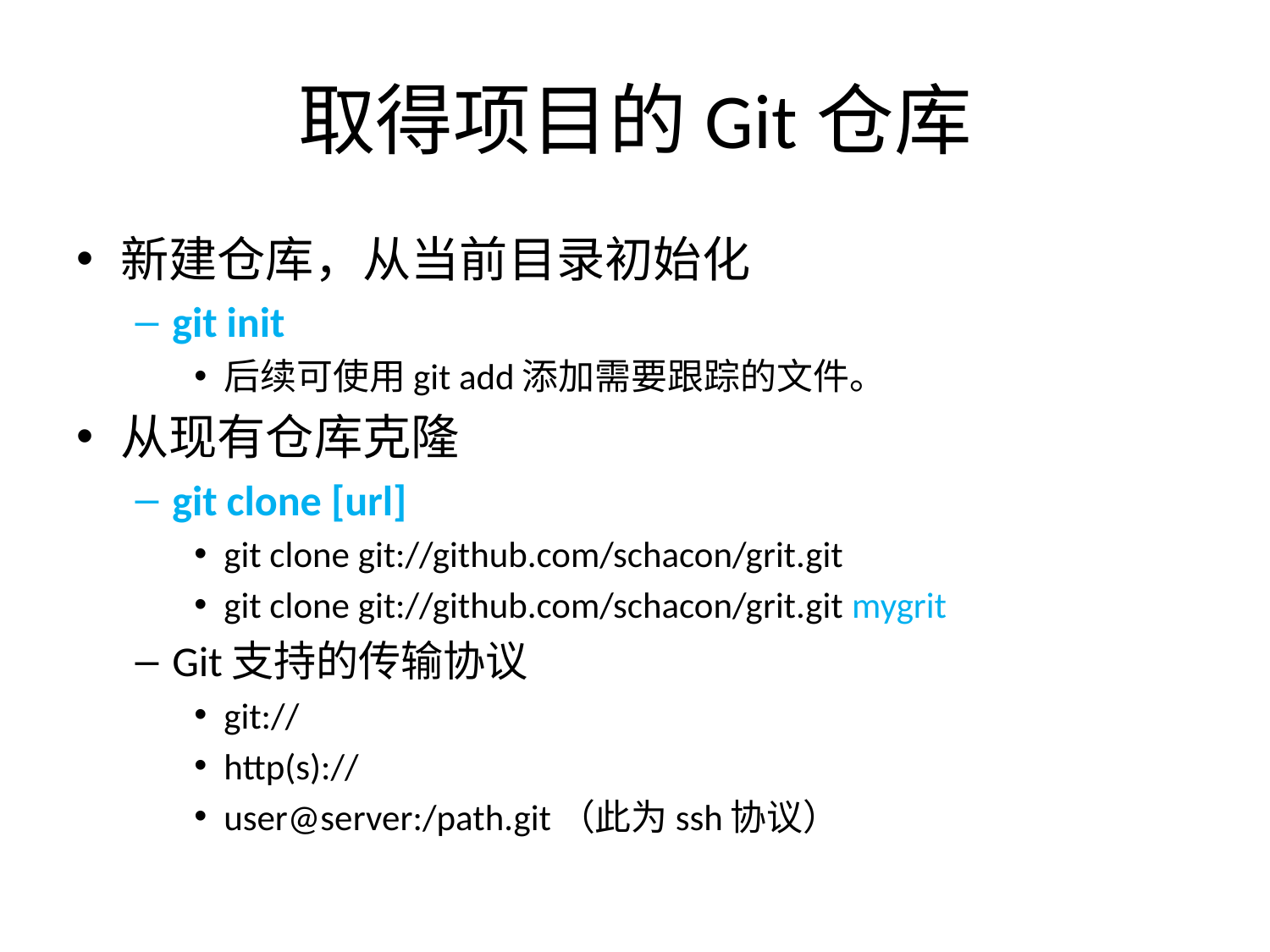

# 取得项目的Git仓库
新建仓库，从当前目录初始化
git init
后续可使用git add添加需要跟踪的文件。
从现有仓库克隆
git clone [url]
git clone git://github.com/schacon/grit.git
git clone git://github.com/schacon/grit.git mygrit
Git支持的传输协议
git://
http(s)://
user@server:/path.git（此为ssh协议）